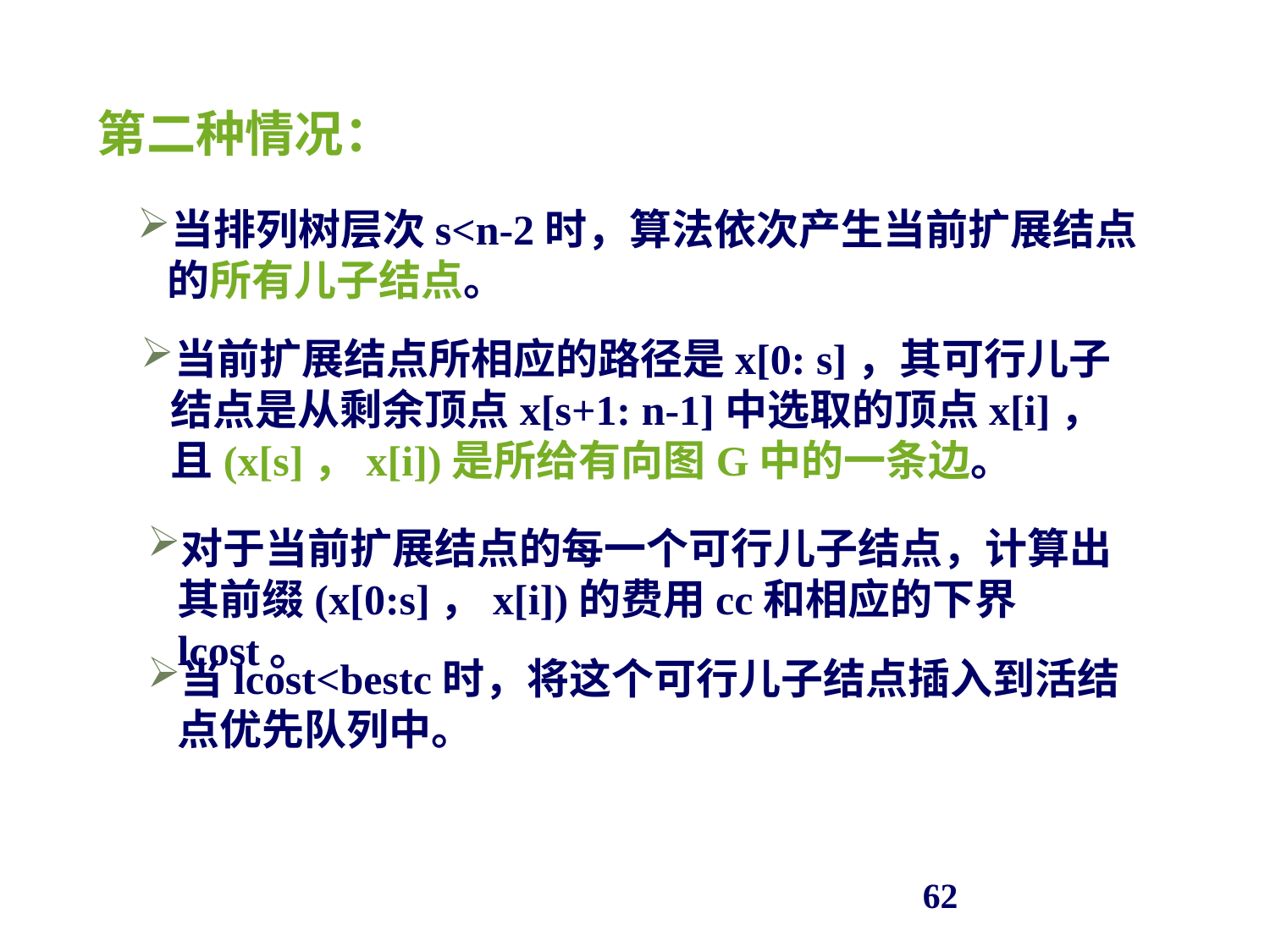

#
第二种情况：
当排列树层次s<n-2时，算法依次产生当前扩展结点的所有儿子结点。
当前扩展结点所相应的路径是x[0: s]，其可行儿子结点是从剩余顶点x[s+1: n-1]中选取的顶点x[i]，且(x[s]，x[i])是所给有向图G中的一条边。
对于当前扩展结点的每一个可行儿子结点，计算出其前缀(x[0:s]，x[i])的费用cc和相应的下界lcost。
当lcost<bestc时，将这个可行儿子结点插入到活结点优先队列中。
62